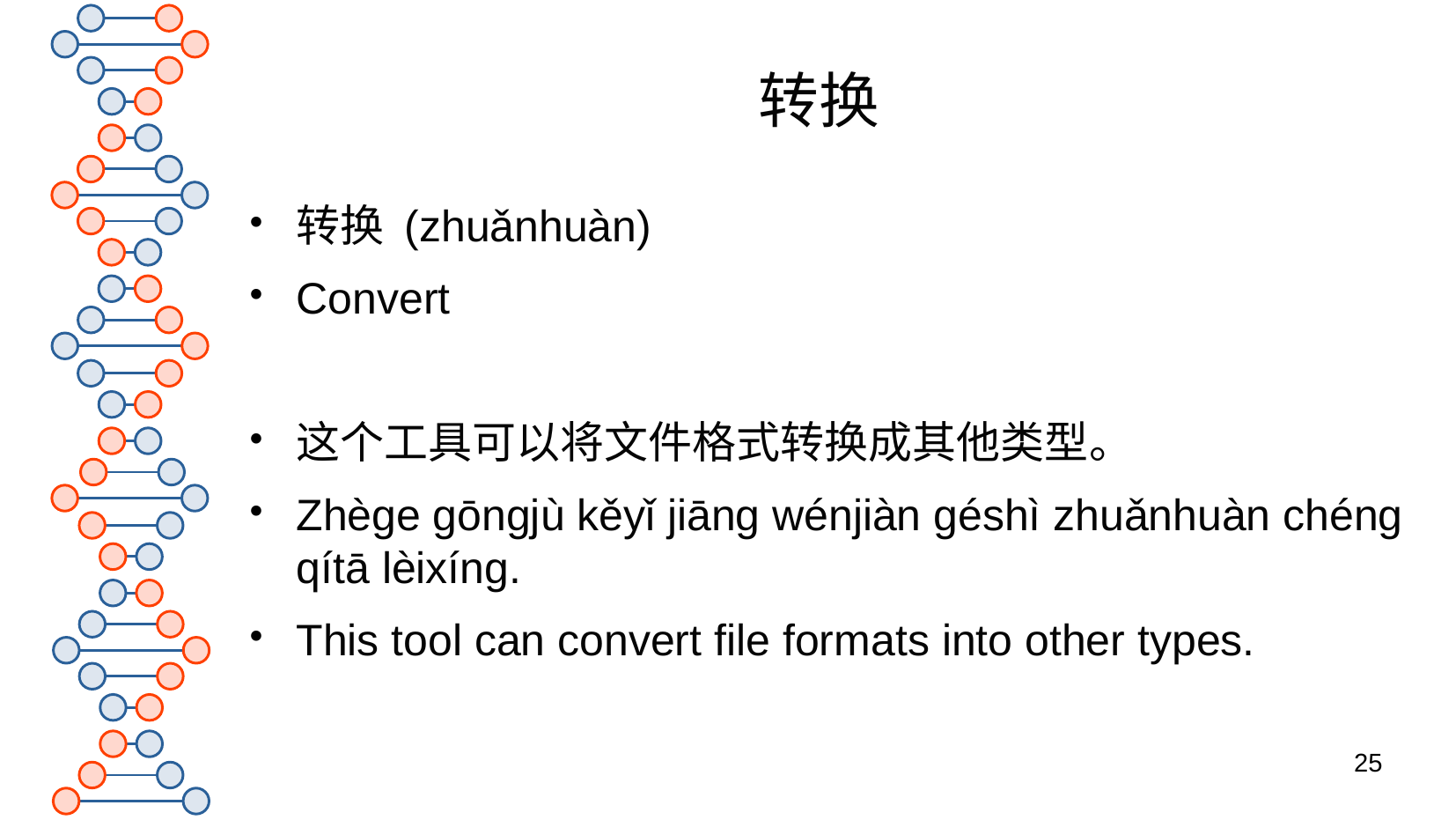

# 转换
转换 (zhuǎnhuàn)
Convert

这个工具可以将文件格式转换成其他类型。
Zhège gōngjù kěyǐ jiāng wénjiàn géshì zhuǎnhuàn chéng qítā lèixíng.
This tool can convert file formats into other types.

25